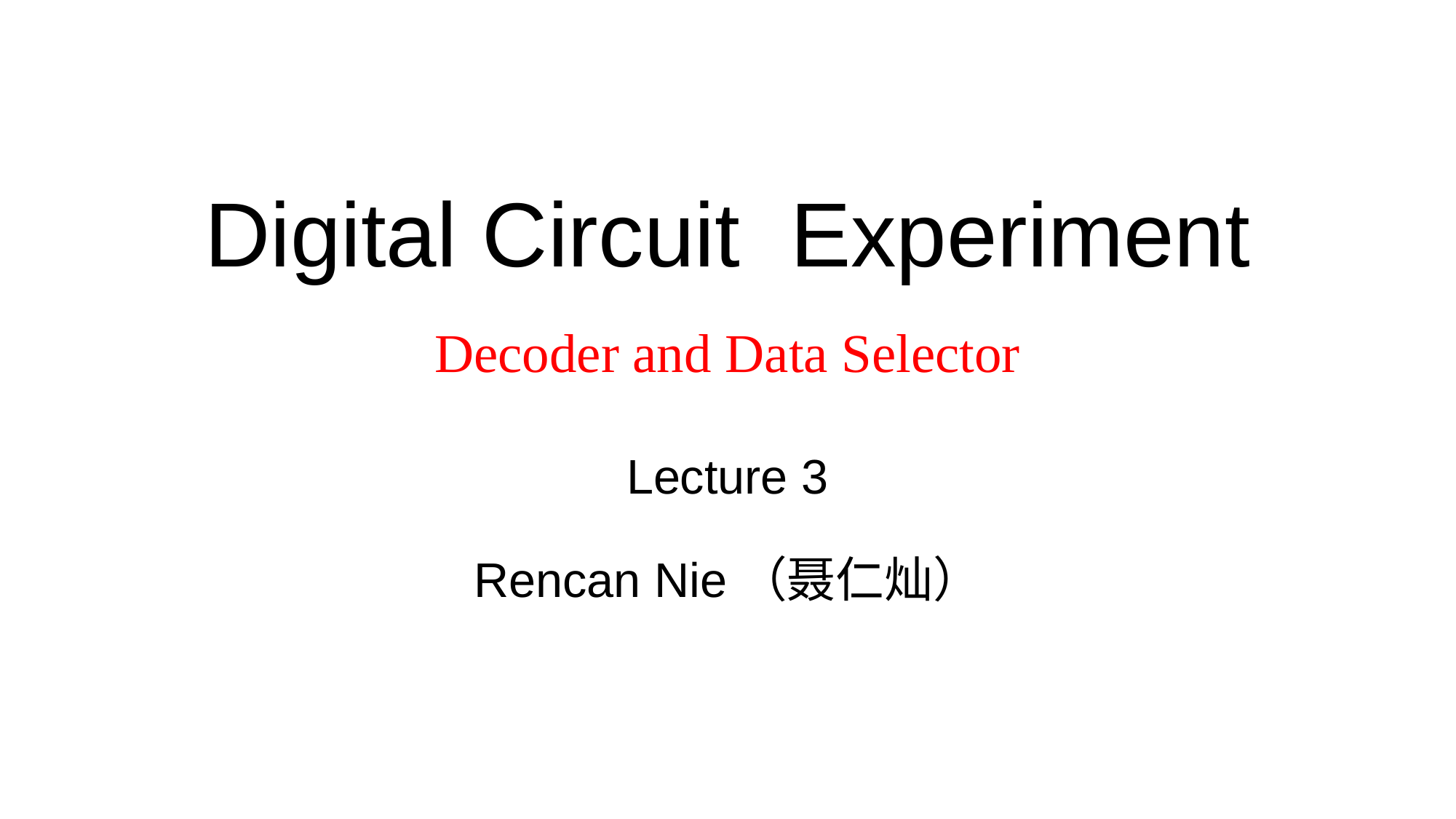

# Digital Circuit  Experiment Decoder and Data Selector
Lecture 3
Rencan Nie（聂仁灿）